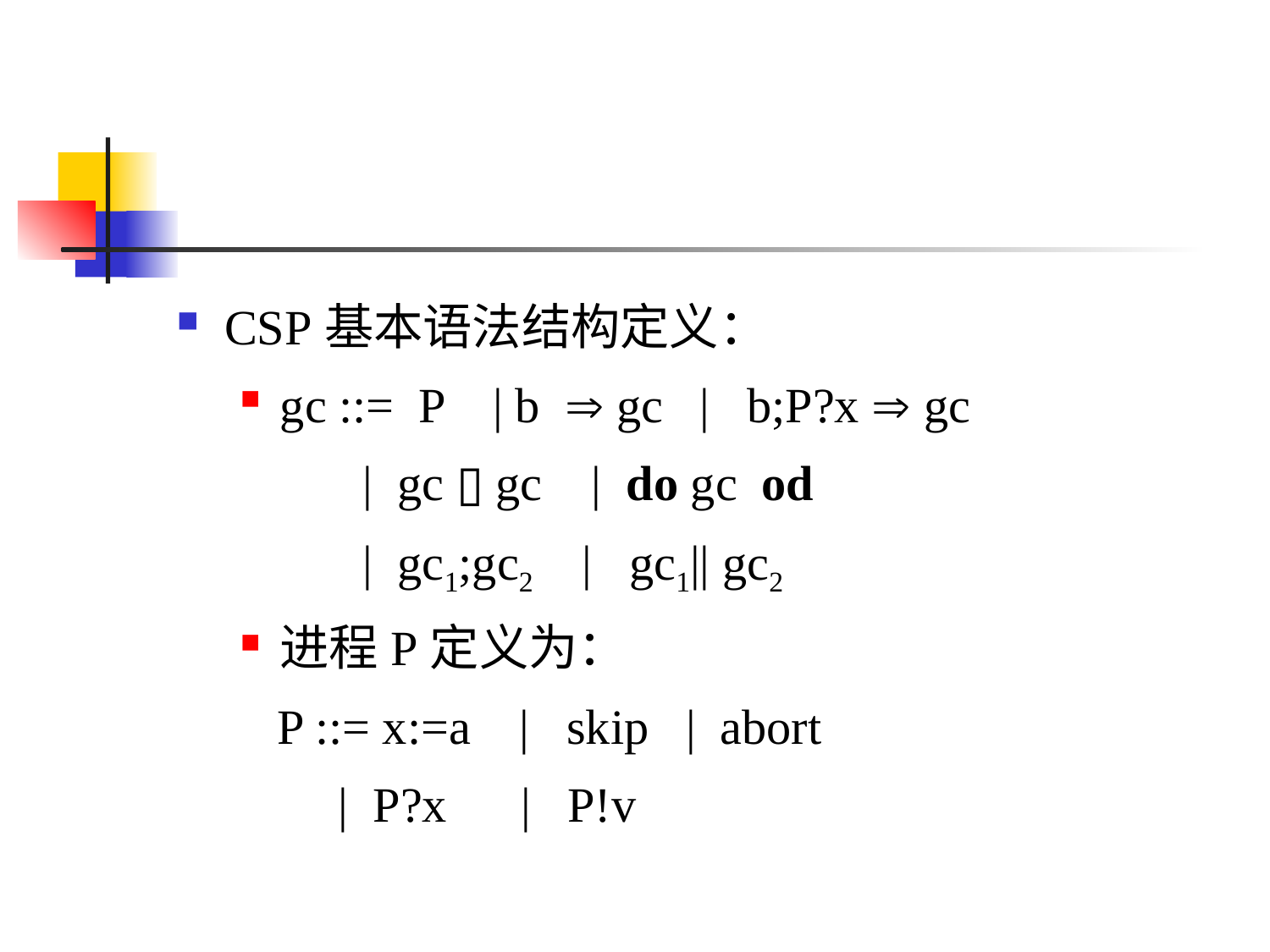

#
CSP基本语法结构定义：
gc ::=  P    | b ⇒ gc   |   b;P?x ⇒ gc
          |  gc ▯ gc    |  do gc  od
          |  gc1;gc2    |   gc1|| gc2
进程P定义为：
   P ::= x:=a    |   skip   |  abort
        |  P?x      |   P!v